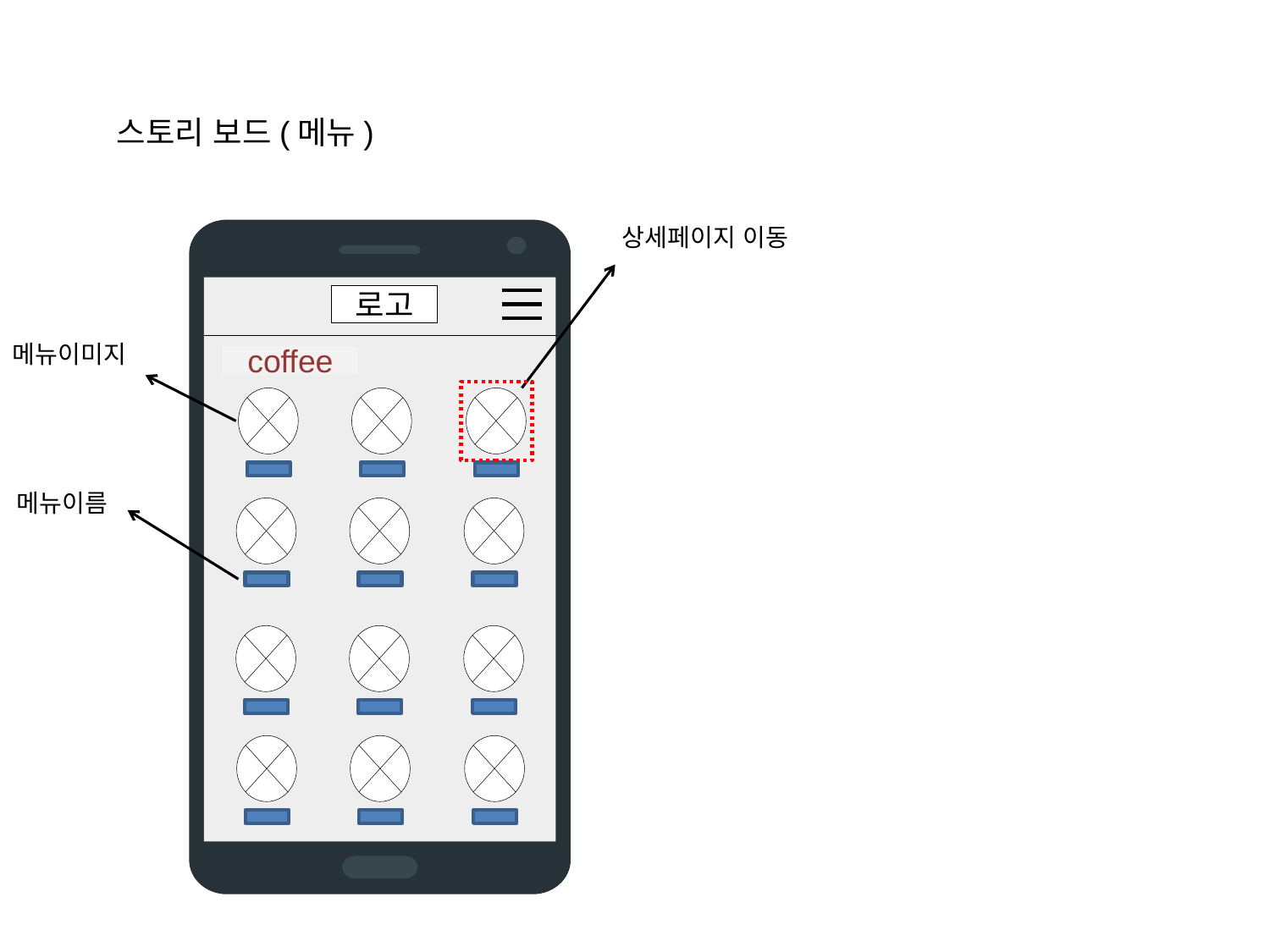

스토리 보드(메뉴)
상세페이지 이동

로고
coffee

메뉴이미지

메뉴이름